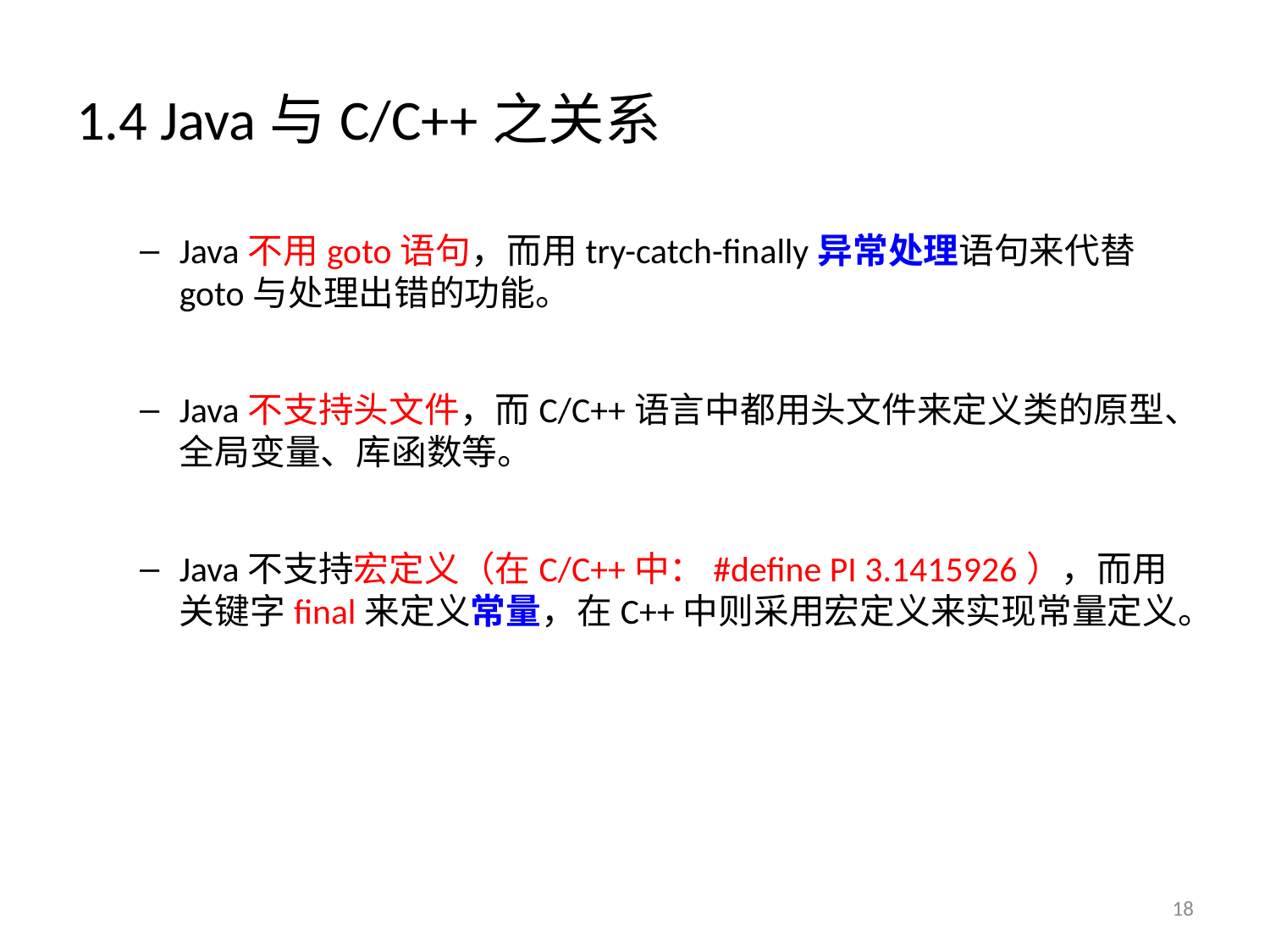

# 1.4 Java与C/C++之关系
Java不用goto语句，而用try-catch-finally异常处理语句来代替goto与处理出错的功能。

Java不支持头文件，而C/C++语言中都用头文件来定义类的原型、全局变量、库函数等。

Java不支持宏定义（在C/C++中：#define PI 3.1415926），而用关键字final来定义常量，在C++中则采用宏定义来实现常量定义。

18